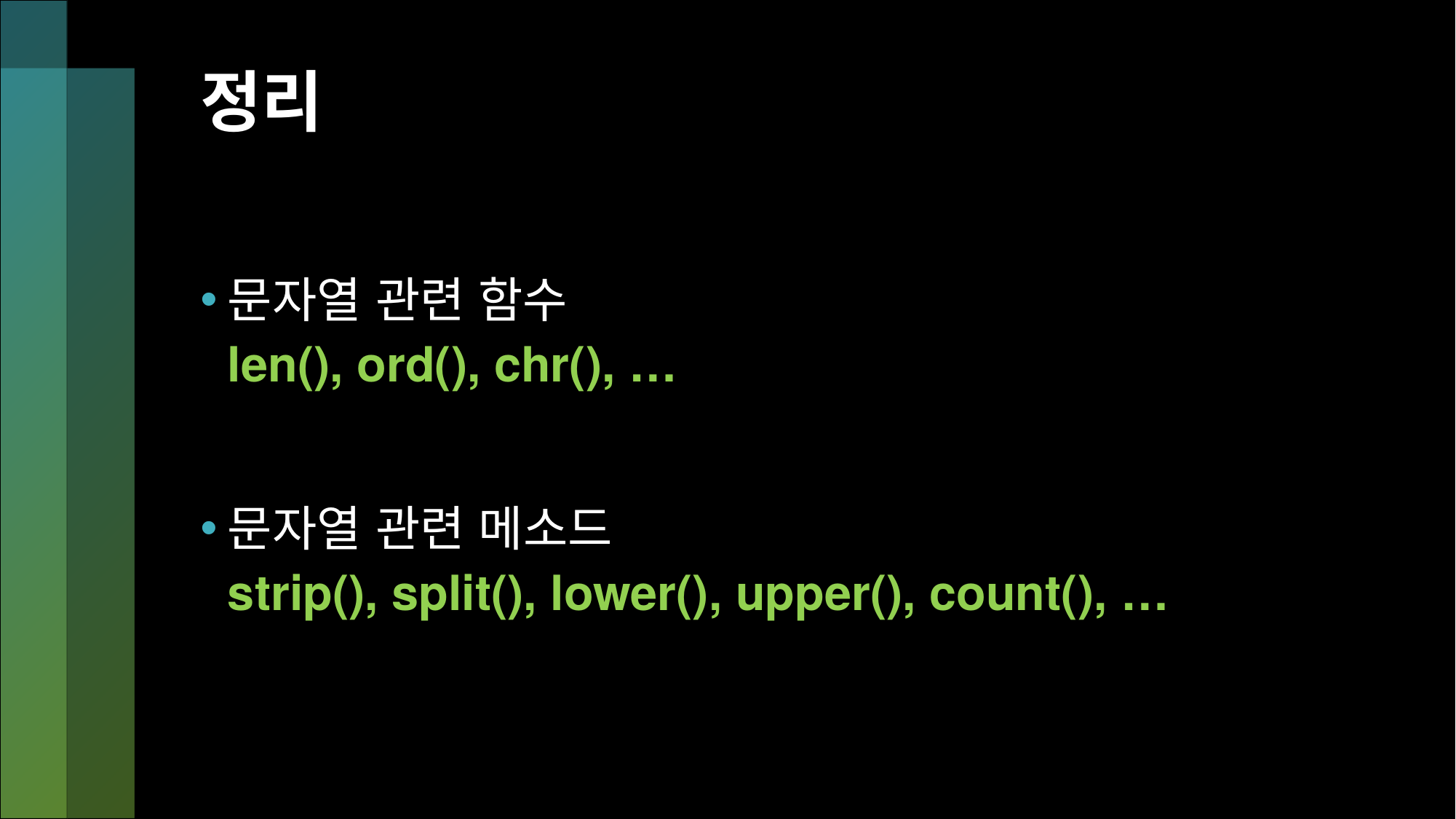

# 정리
문자열 관련 함수
len(), ord(), chr(), …

문자열 관련 메소드
strip(), split(), lower(), upper(), count(), …